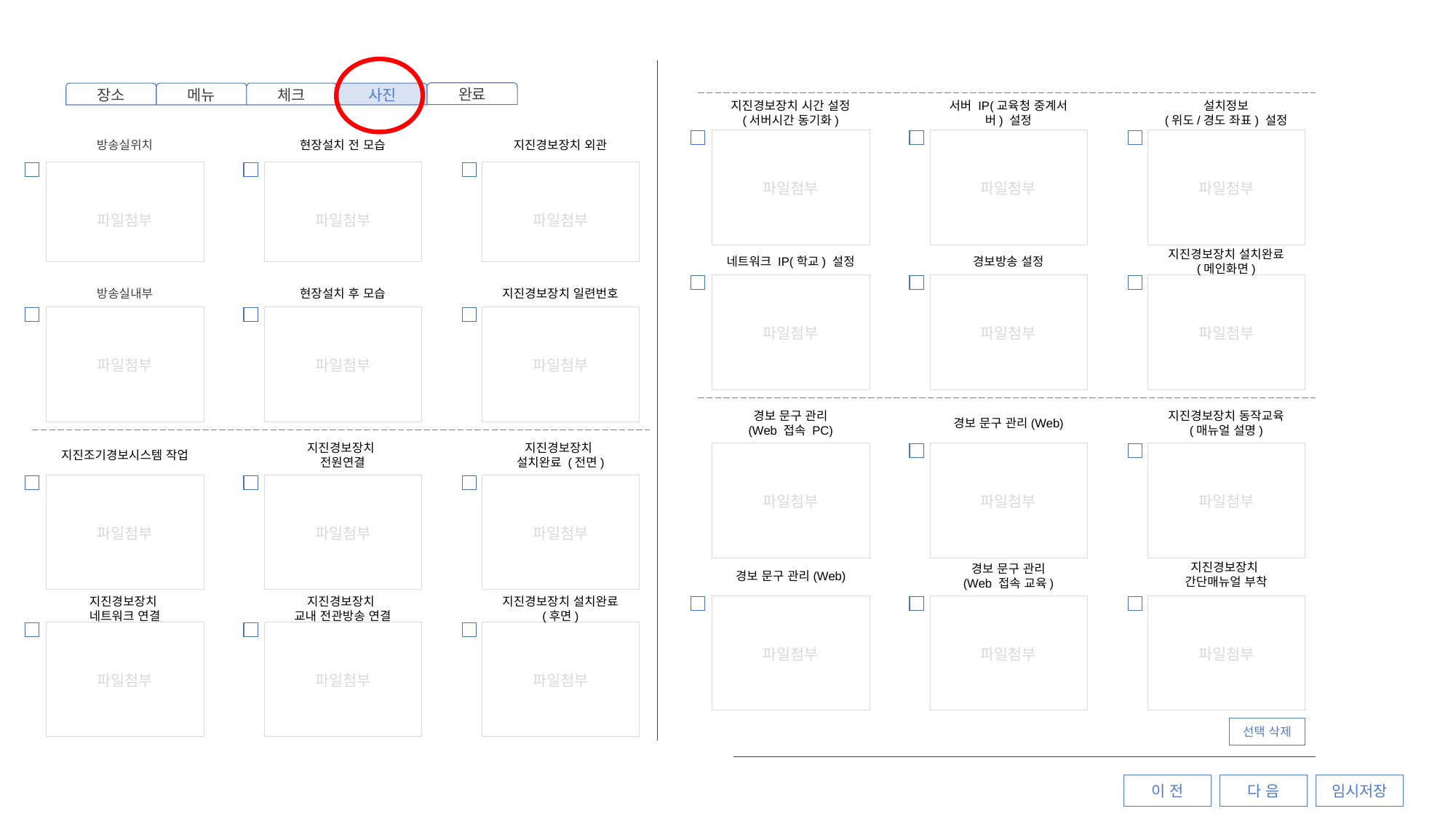

완료
장소
메뉴
체크
사진
지진경보장치 시간 설정 (서버시간 동기화)
서버 IP(교육청 중계서버) 설정
설치정보
(위도/경도 좌표) 설정

방송실위치
현장설치 전 모습
지진경보장치 외관

파일첨부
파일첨부
파일첨부
파일첨부
파일첨부
파일첨부
지진경보장치 설치완료
(메인화면)
네트워크 IP(학교) 설정
경보방송 설정

방송실내부
현장설치 후 모습
지진경보장치 일련번호

파일첨부
파일첨부
파일첨부
파일첨부
파일첨부
파일첨부
지진경보장치 동작교육
(매뉴얼 설명)
경보 문구 관리
(Web 접속 PC)
경보 문구 관리(Web)
지진경보장치
전원연결
지진경보장치
설치완료 (전면)
지진조기경보시스템 작업

파일첨부
파일첨부
파일첨부
파일첨부
파일첨부
파일첨부
지진경보장치
간단매뉴얼 부착
경보 문구 관리
(Web 접속 교육)
경보 문구 관리(Web)
지진경보장치
네트워크 연결
지진경보장치
교내 전관방송 연결
지진경보장치 설치완료
(후면)

파일첨부
파일첨부
파일첨부
파일첨부
파일첨부
파일첨부
선택 삭제
이 전
다 음
임시저장